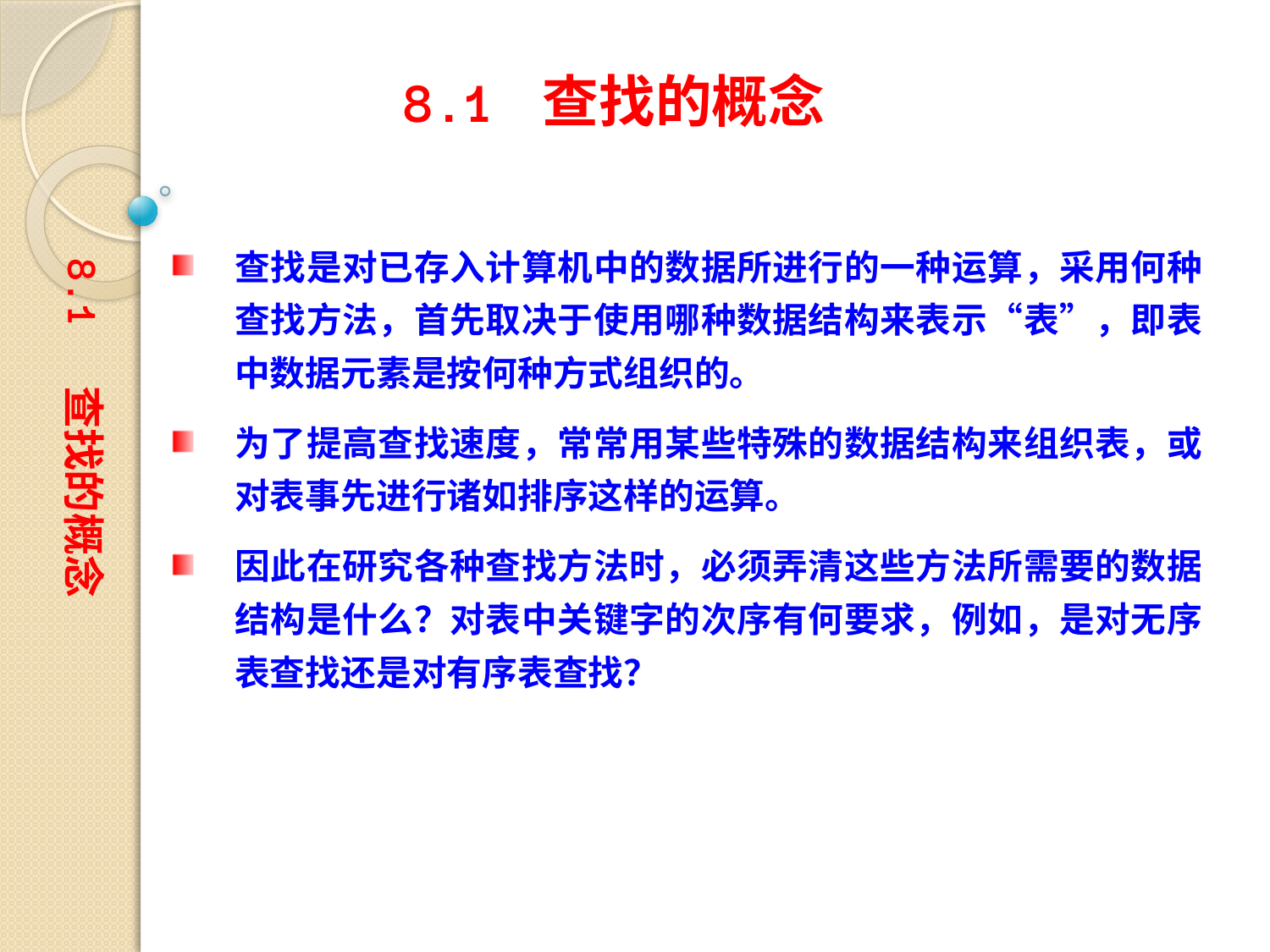

8.1 查找的概念
查找是对已存入计算机中的数据所进行的一种运算，采用何种查找方法，首先取决于使用哪种数据结构来表示“表”，即表中数据元素是按何种方式组织的。
为了提高查找速度，常常用某些特殊的数据结构来组织表，或对表事先进行诸如排序这样的运算。
因此在研究各种查找方法时，必须弄清这些方法所需要的数据结构是什么？对表中关键字的次序有何要求，例如，是对无序表查找还是对有序表查找？
8.1  查找的概念